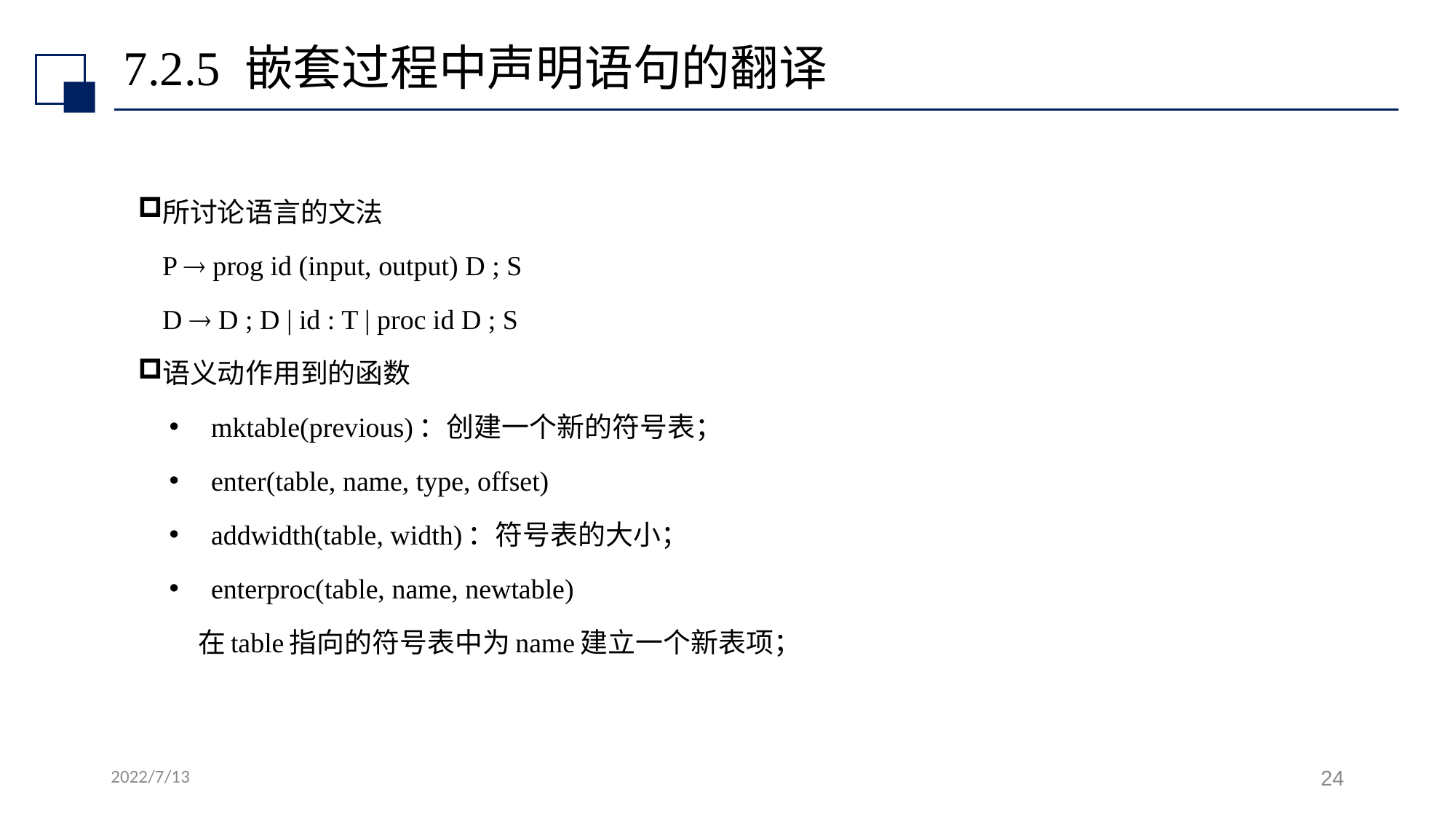

# 7.2.5 嵌套过程中声明语句的翻译
所讨论语言的文法
	P → prog id (input, output) D ; S
	D → D ; D | id : T | proc id D ; S
语义动作用到的函数
mktable(previous)：创建一个新的符号表；
enter(table, name, type, offset)
addwidth(table, width)：符号表的大小；
enterproc(table, name, newtable)
 在table指向的符号表中为name建立一个新表项；
2022/7/13
24